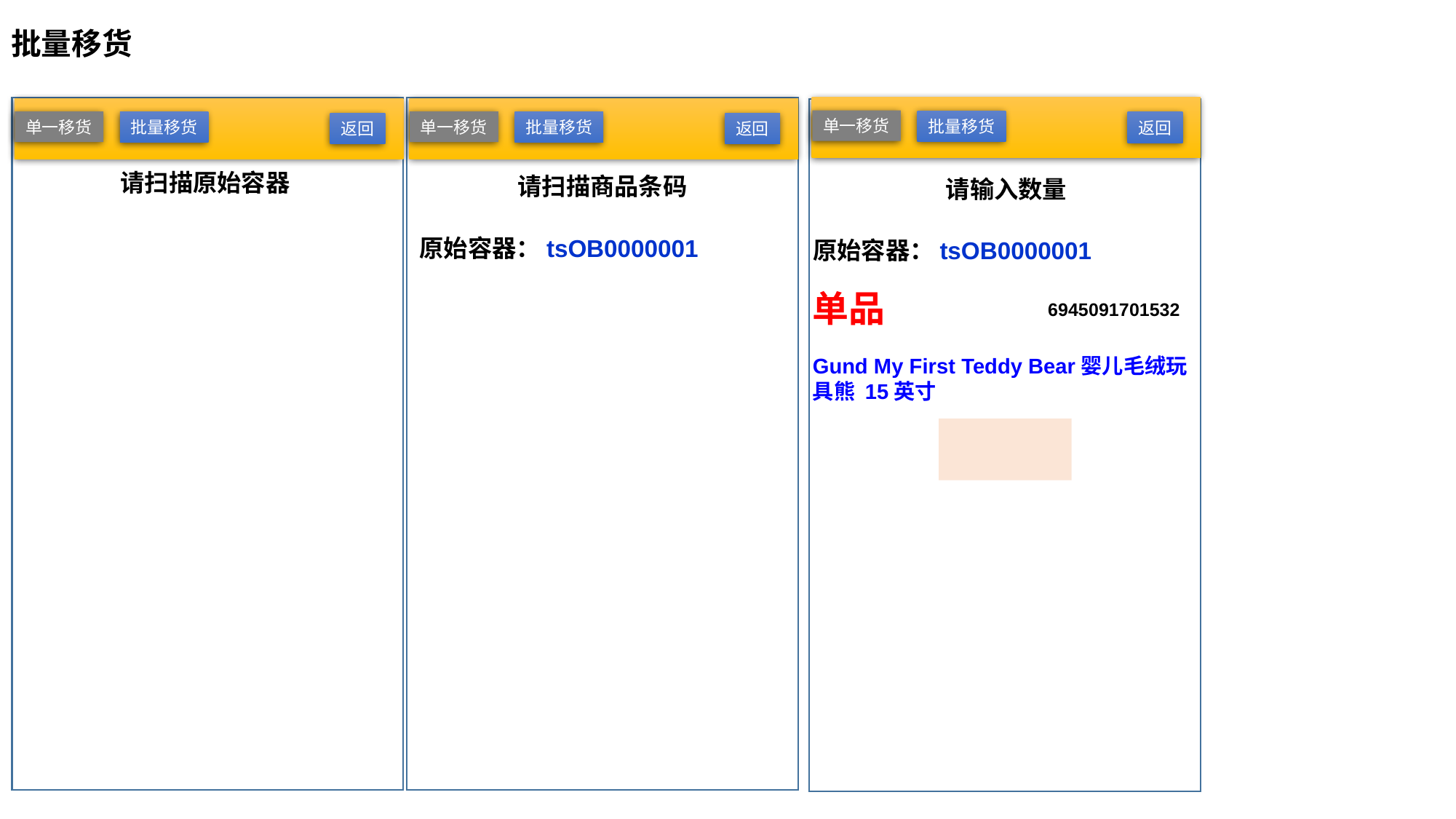

# 批量移货

单一移货
批量移货
单一移货
单一移货
批量移货
批量移货
返回
返回
返回
请扫描原始容器
请扫描商品条码
请输入数量
原始容器：tsOB0000001
原始容器：tsOB0000001
单品
6945091701532
Gund My First Teddy Bear婴儿毛绒玩具熊 15英寸